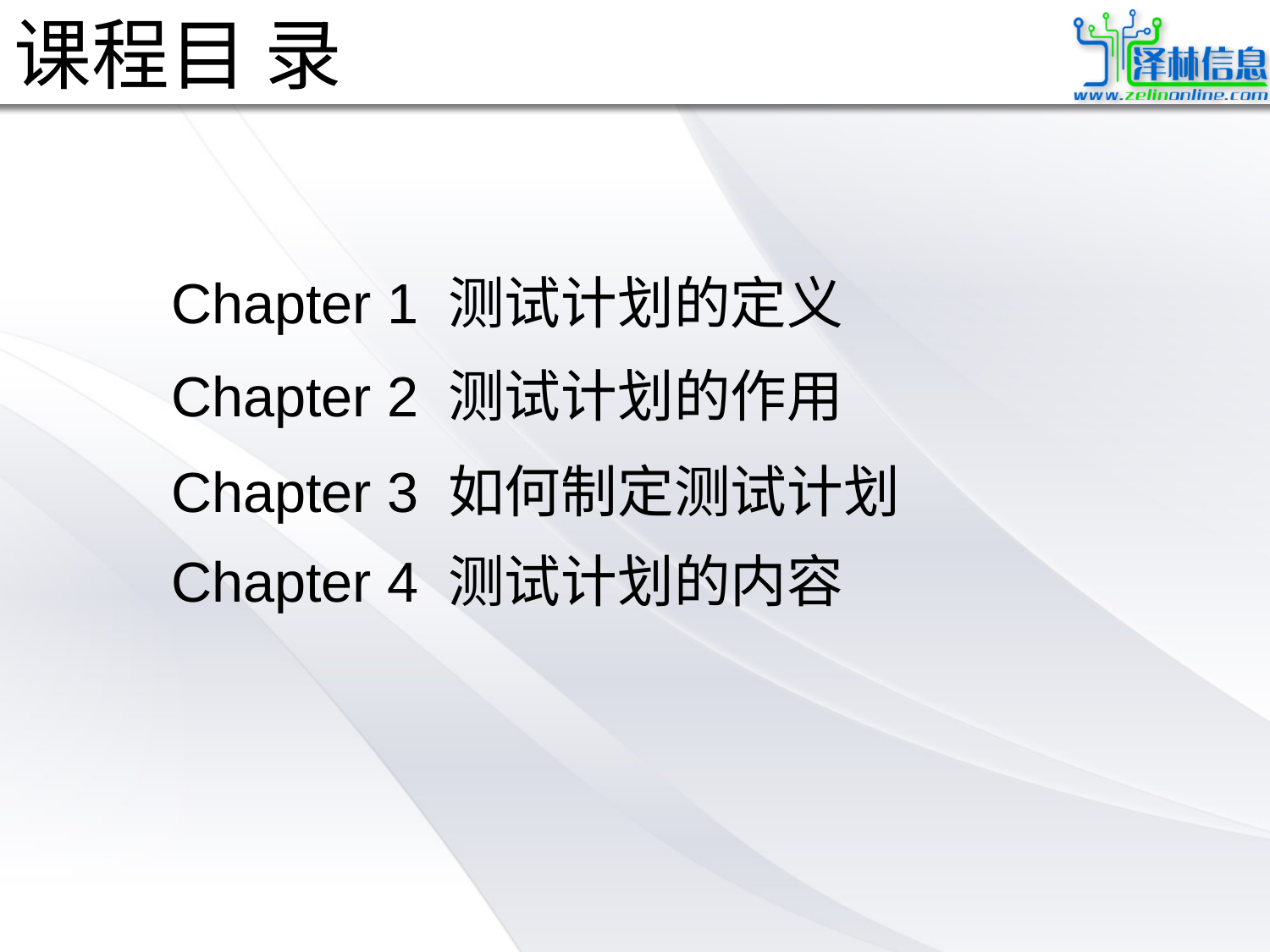

课程目 录
Chapter 1 测试计划的定义
Chapter 2 测试计划的作用
Chapter 3 如何制定测试计划
Chapter 4 测试计划的内容